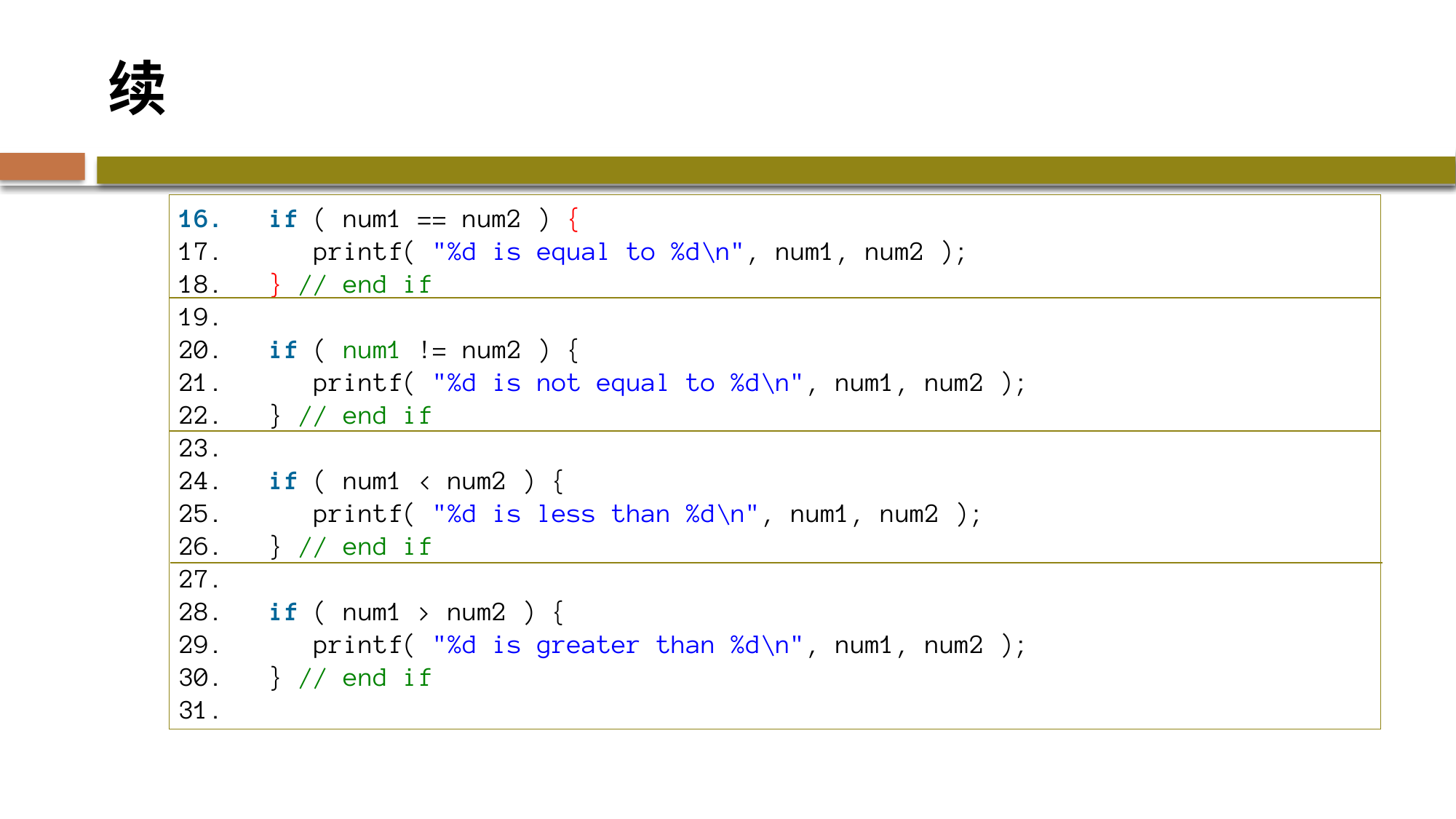

# 续
   if ( num1 == num2 ) {
      printf( "%d is equal to %d\n", num1, num2 );
   } // end if

   if ( num1 != num2 ) {
      printf( "%d is not equal to %d\n", num1, num2 );
   } // end if

   if ( num1 < num2 ) {
      printf( "%d is less than %d\n", num1, num2 );
   } // end if

   if ( num1 > num2 ) {
      printf( "%d is greater than %d\n", num1, num2 );
   } // end if